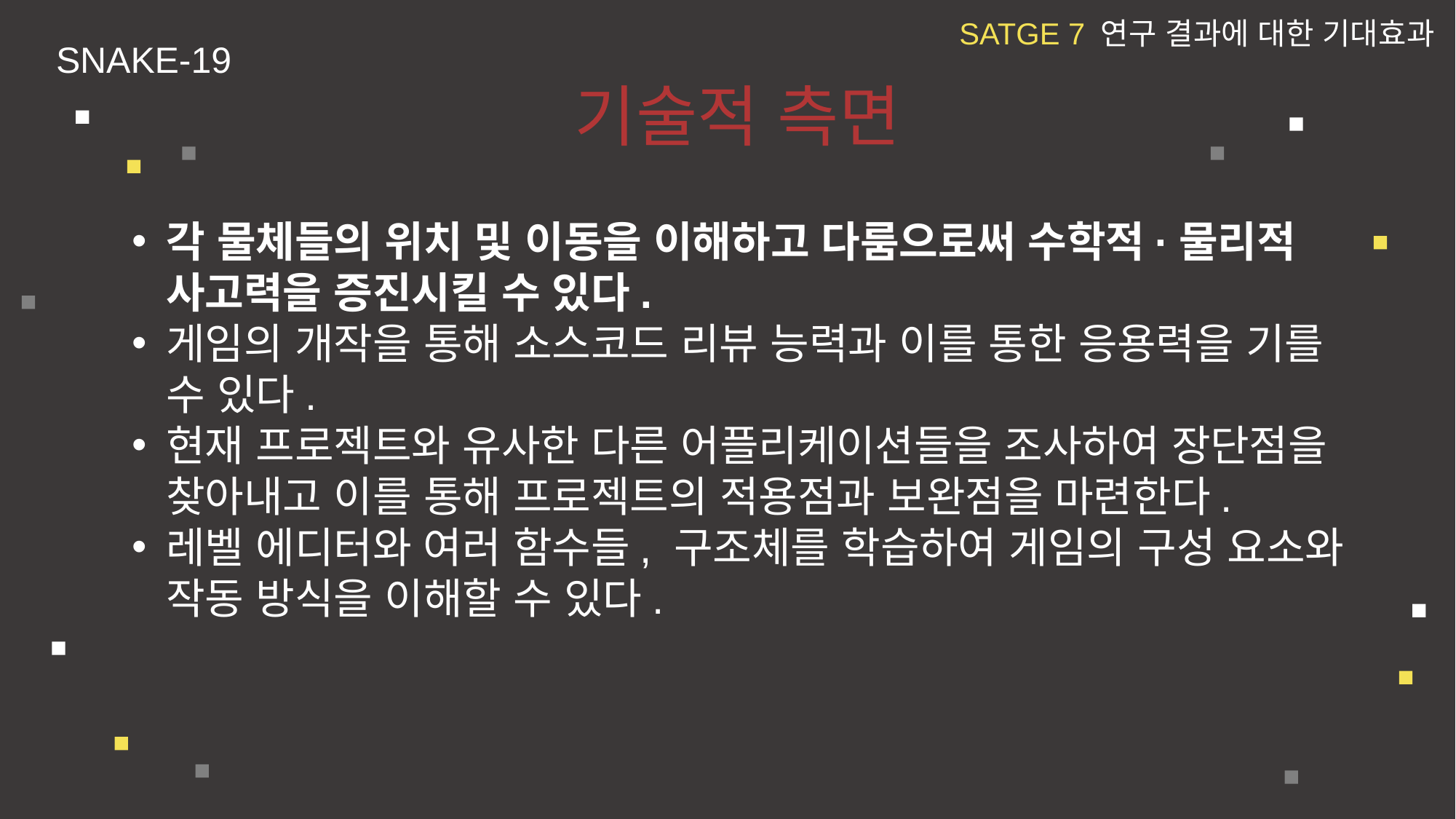

SATGE 7 연구 결과에 대한 기대효과
SNAKE-19
기술적 측면

각 물체들의 위치 및 이동을 이해하고 다룸으로써 수학적·물리적 사고력을 증진시킬 수 있다.
게임의 개작을 통해 소스코드 리뷰 능력과 이를 통한 응용력을 기를 수 있다.
현재 프로젝트와 유사한 다른 어플리케이션들을 조사하여 장단점을 찾아내고 이를 통해 프로젝트의 적용점과 보완점을 마련한다.
레벨 에디터와 여러 함수들, 구조체를 학습하여 게임의 구성 요소와 작동 방식을 이해할 수 있다.